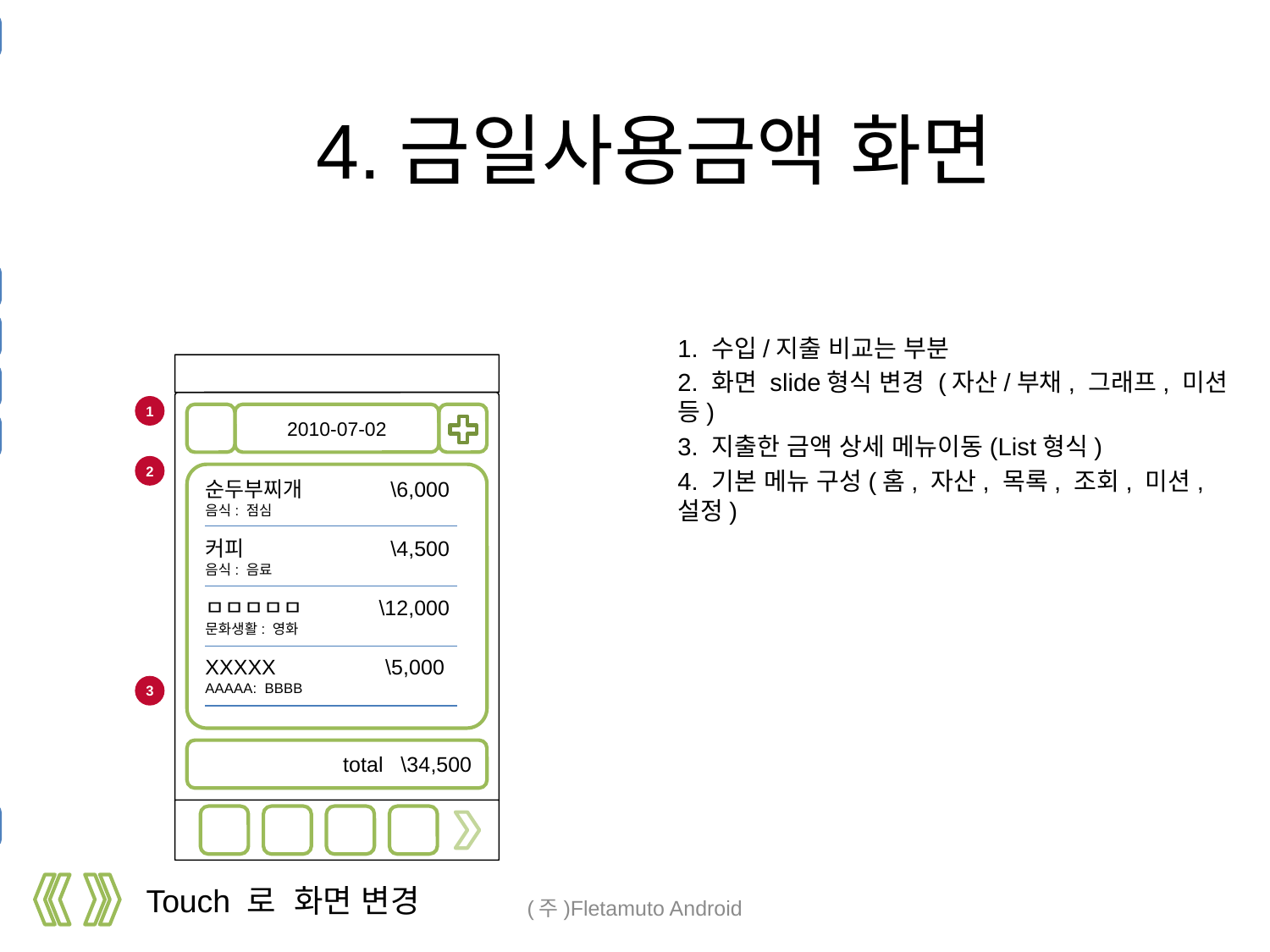

# 4.금일사용금액 화면
\1,234,567,000
\1,234,567,000

날짜         2010-07-02
항목
1. 수입/지출 비교는 부분
2. 화면 slide형식 변경 (자산/부채, 그래프, 미션 등)
3. 지출한 금액 상세 메뉴이동(List형식)
4. 기본 메뉴 구성(홈, 자산, 목록, 조회, 미션, 설정)

2010-07-02

순두부찌개	         \6,000
음식: 점심

커피	         \4,500
음식: 음료

ㅁㅁㅁㅁㅁ	       \12,000
문화생활: 영화

XXXXX	         \5,000
AAAAA:  BBBB
   total   \34,500

금액         \10,00,000
1
지불수단     현금/카드

2
4

5
6

3

6/22    \1,234,567,000

Touch 로  화면 변경
(주)Fletamuto Android